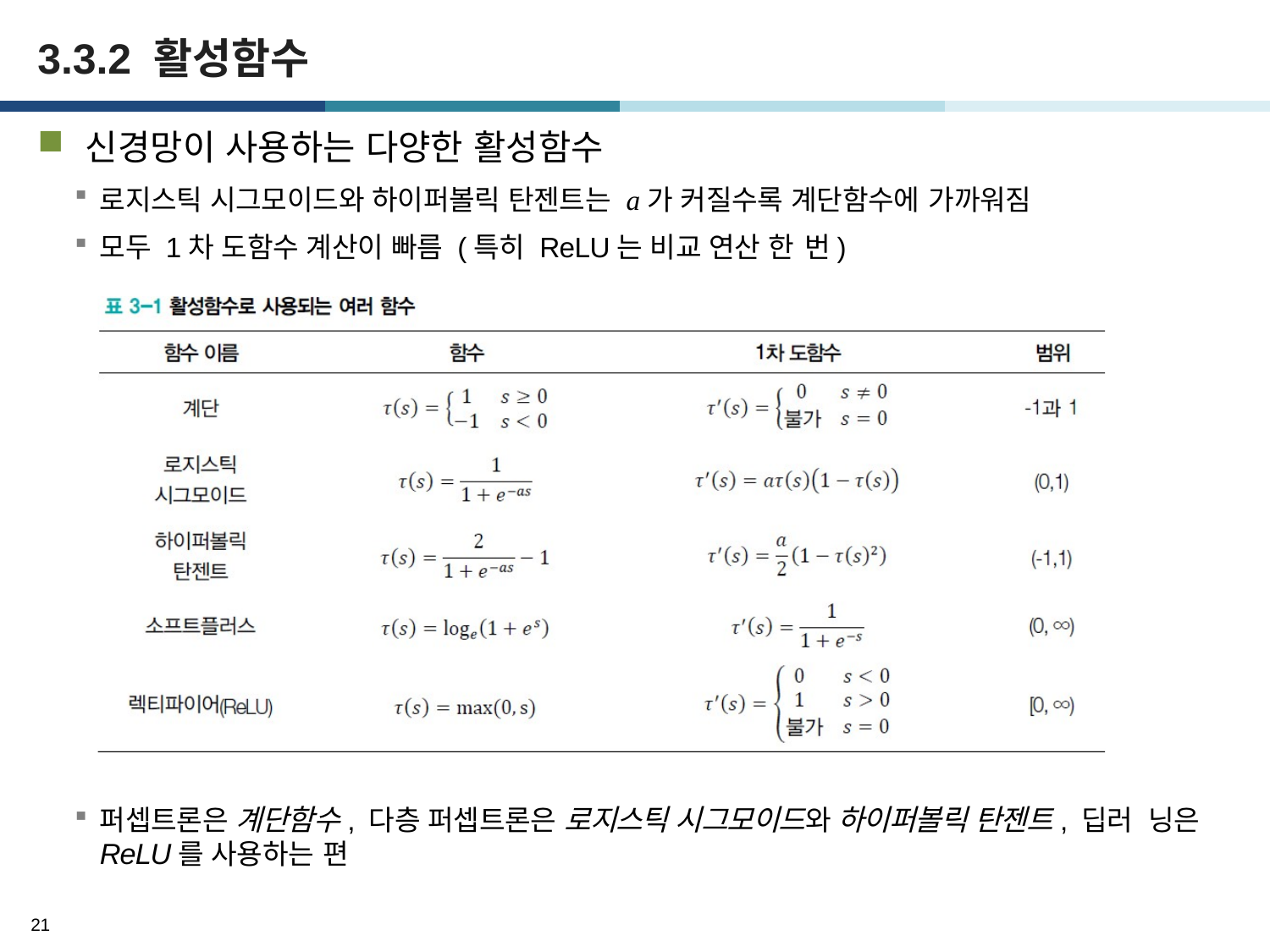

# 3.3.2 활성함수
신경망이 사용하는 다양한 활성함수
로지스틱 시그모이드와 하이퍼볼릭 탄젠트는 a가 커질수록 계단함수에 가까워짐
모두 1차 도함수 계산이 빠름 (특히 ReLU는 비교 연산 한 번)

퍼셉트론은 계단함수, 다층 퍼셉트론은 로지스틱 시그모이드와 하이퍼볼릭 탄젠트, 딥러  닝은 ReLU를 사용하는 편
21